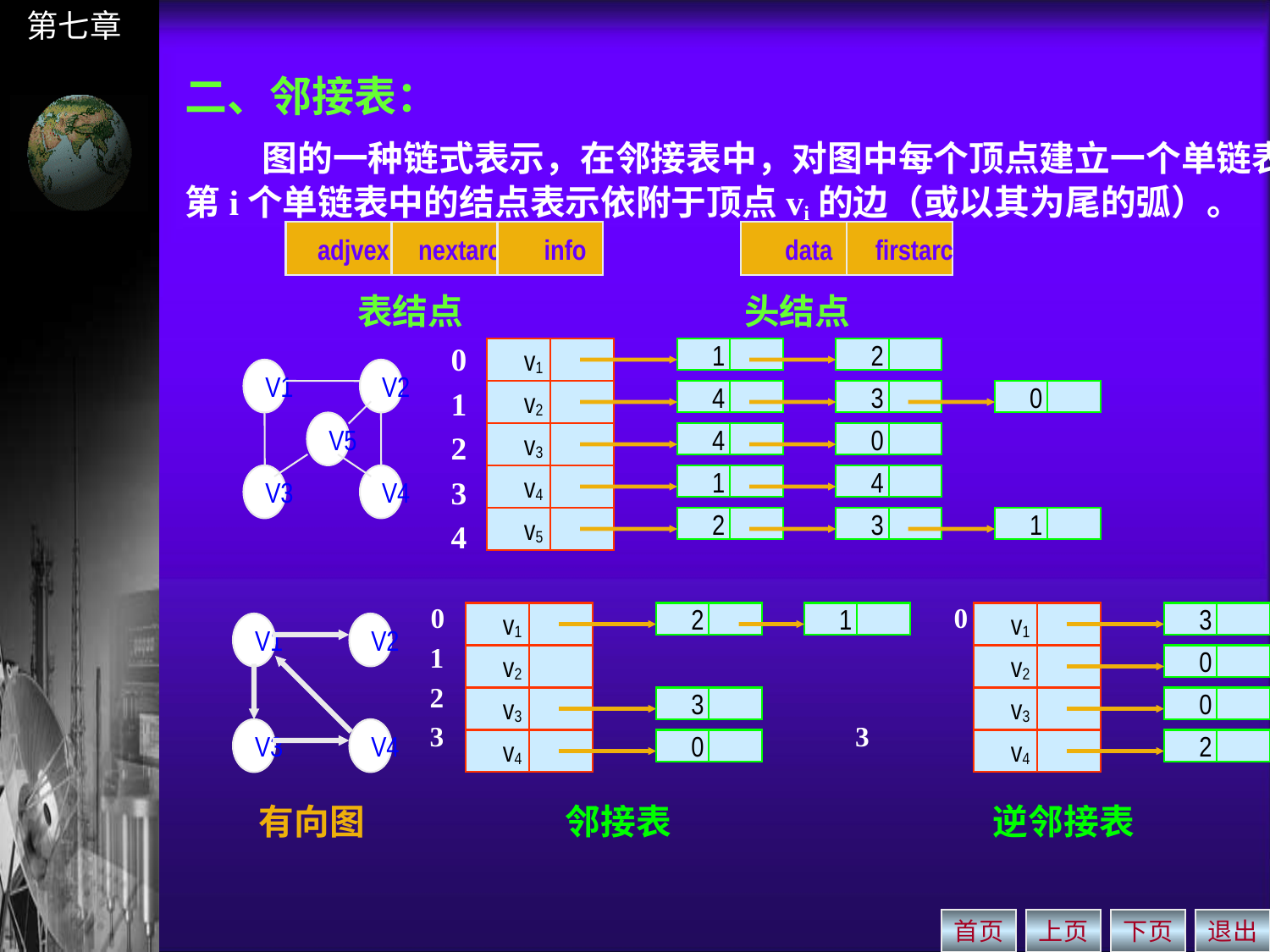

二、邻接表：
       图的一种链式表示，在邻接表中，对图中每个顶点建立一个单链表，第i个单链表中的结点表示依附于顶点vi的边（或以其为尾的弧）。

                 表结点                                   头结点
                                 0
                                 1
                                 2
                                 3
                                 4

    0			                                    0
                                   1				     1
                                   2 				     2
                                   3           			     3

          有向图                               邻接表                                        逆邻接表
adjvex
nextarc
info
data
firstarc
v1

1

2

V1
V2

v2

4

3

0

V5

v3

4

0

V3
V4
v4

1

4

v5

2

3

1

v1

2

1

v1

3

V1
V2

v2

v2

0

v3

3

v3

0

V3
V4
v4

0

v4

2